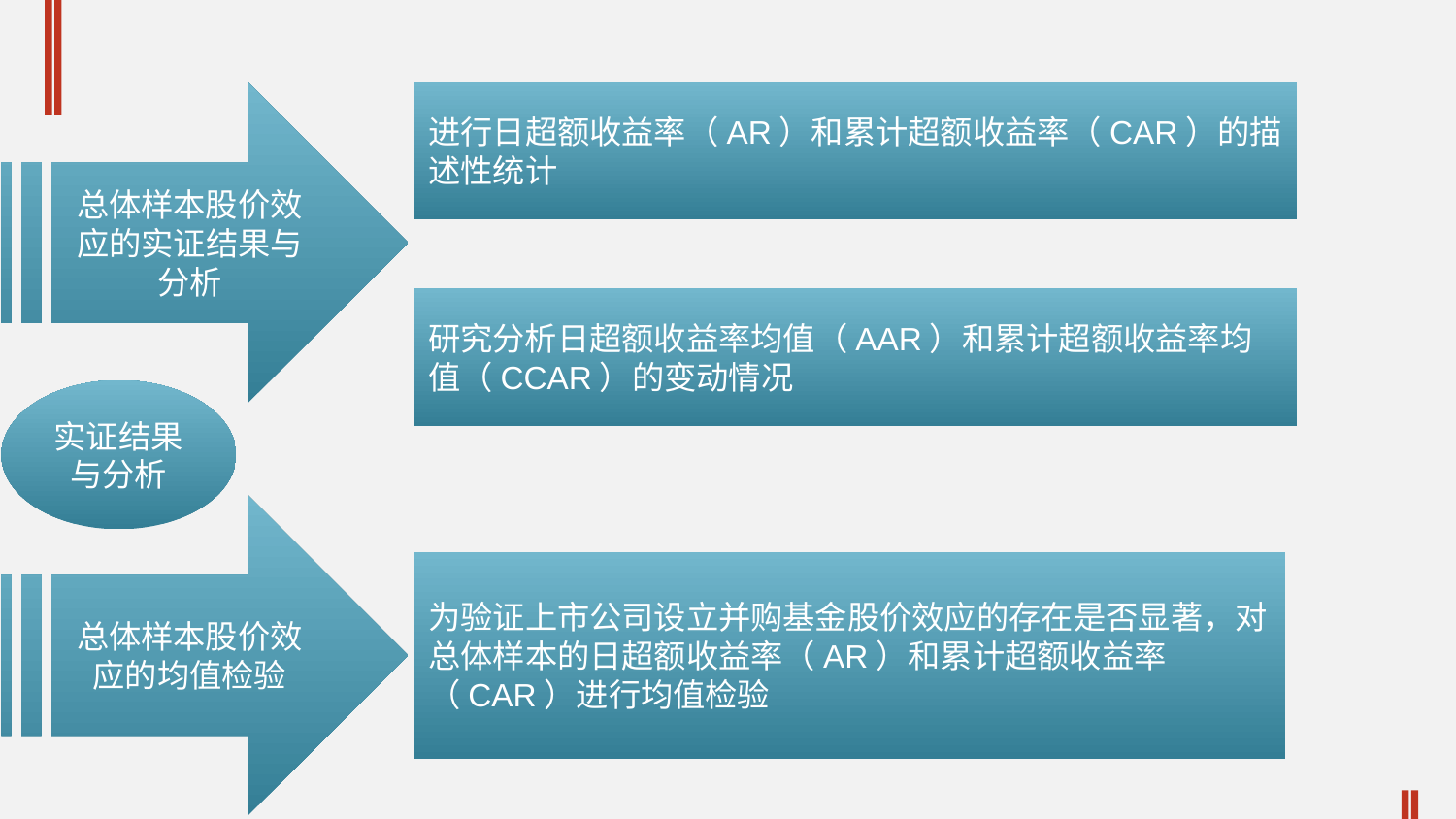

总体样本股价效应的实证结果与分析
进行日超额收益率（AR）和累计超额收益率（CAR）的描述性统计
研究分析日超额收益率均值（AAR）和累计超额收益率均值（CCAR）的变动情况
实证结果与分析
总体样本股价效应的均值检验
为验证上市公司设立并购基金股价效应的存在是否显著，对总体样本的日超额收益率（AR）和累计超额收益率（CAR）进行均值检验